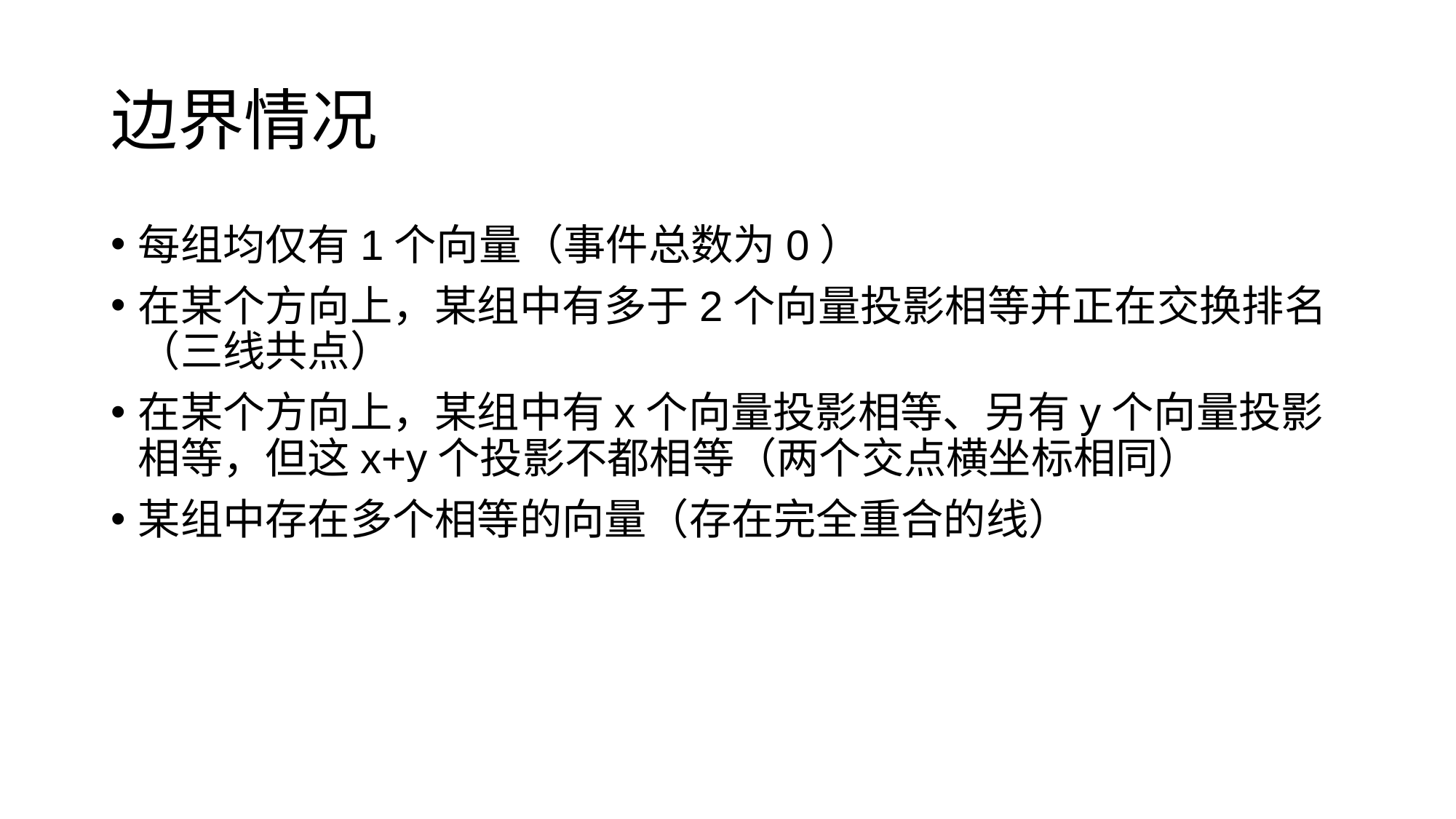

# 边界情况
每组均仅有1个向量（事件总数为0）
在某个方向上，某组中有多于2个向量投影相等并正在交换排名（三线共点）
在某个方向上，某组中有x个向量投影相等、另有y个向量投影相等，但这x+y个投影不都相等（两个交点横坐标相同）
某组中存在多个相等的向量（存在完全重合的线）